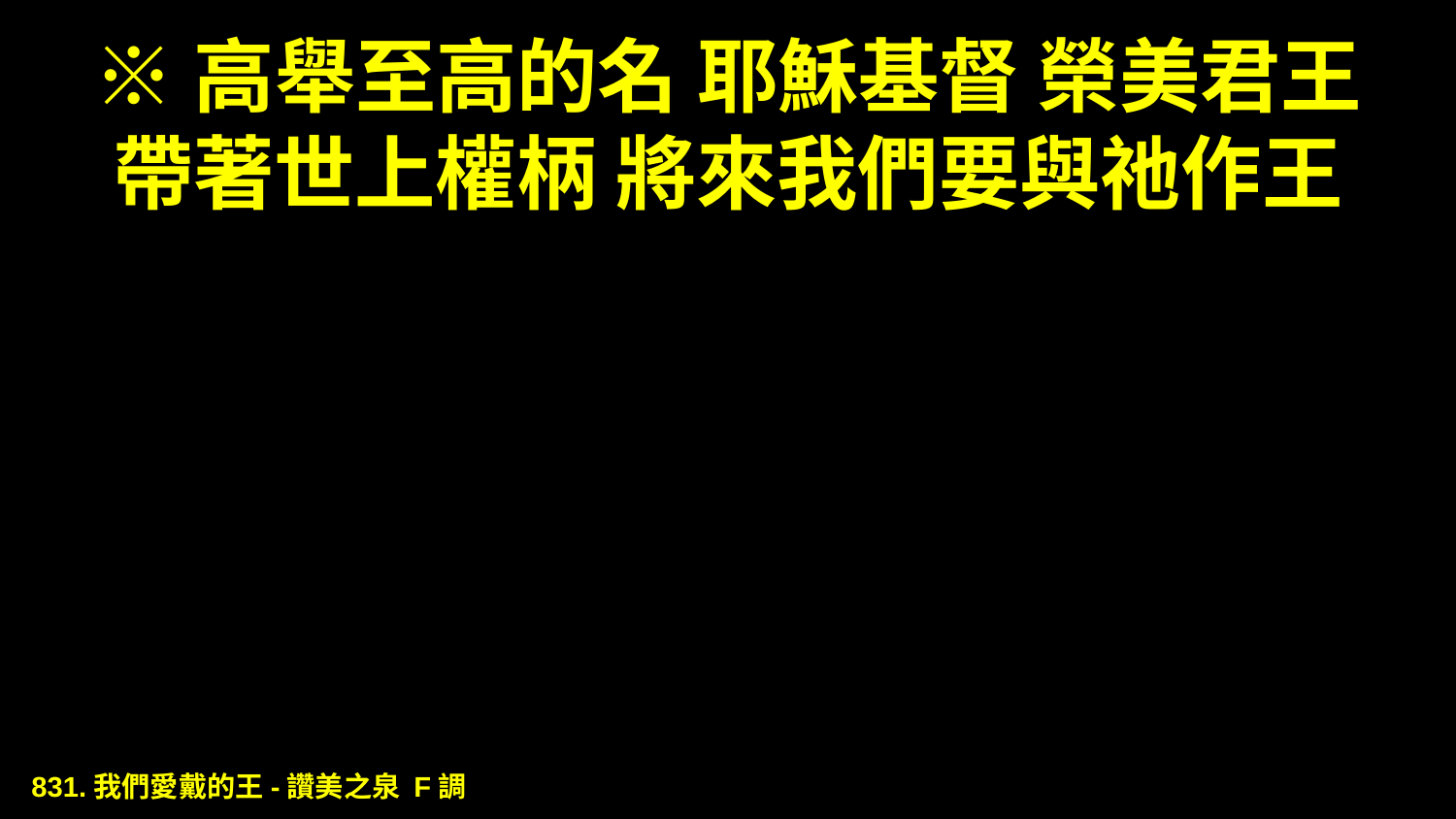

# ※高舉至高的名 耶穌基督 榮美君王 帶著世上權柄 將來我們要與祂作王
831.我們愛戴的王-讚美之泉 F調